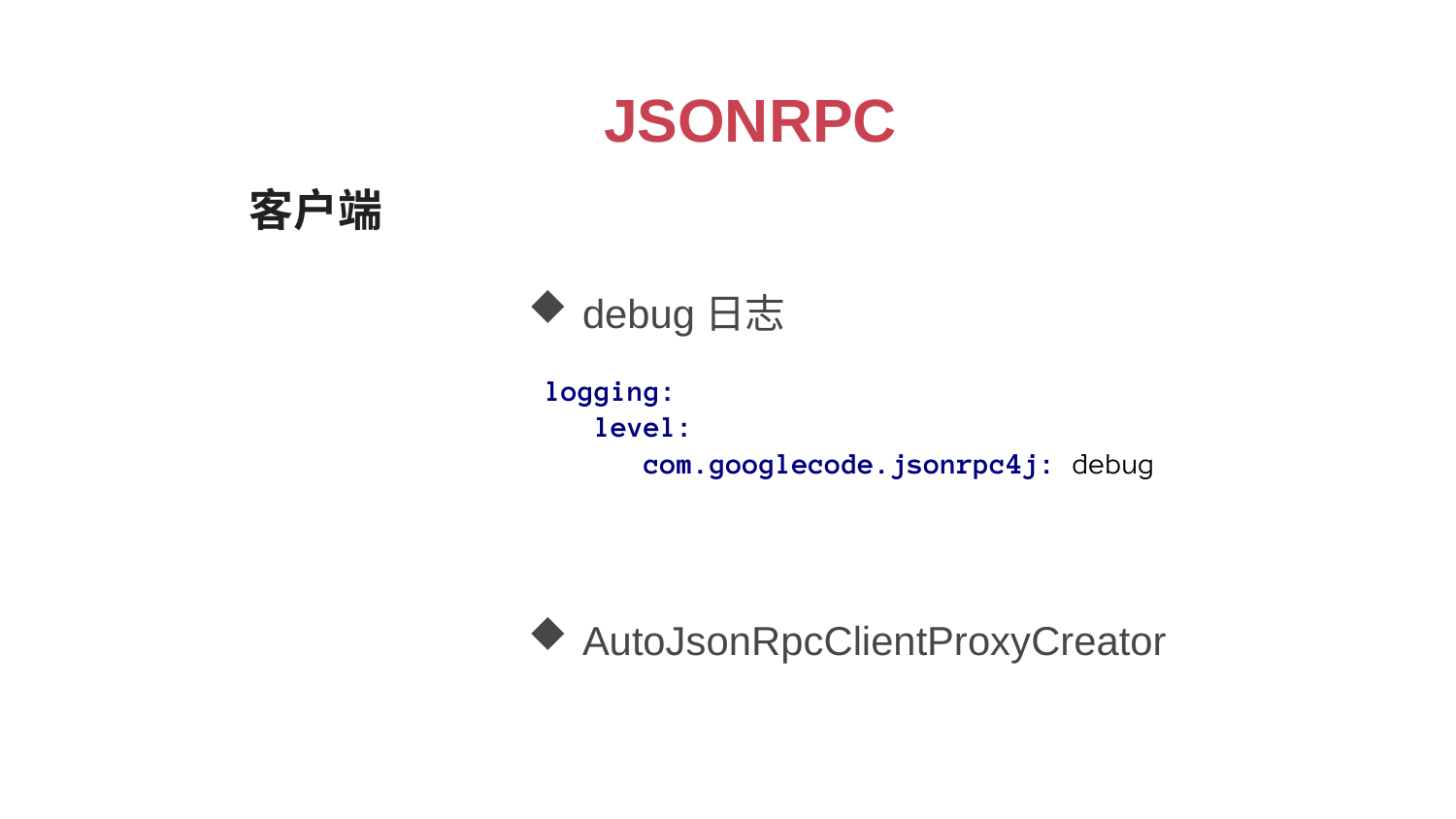

JSONRPC
客户端
debug日志
logging:
   level:
      com.googlecode.jsonrpc4j: debug
AutoJsonRpcClientProxyCreator